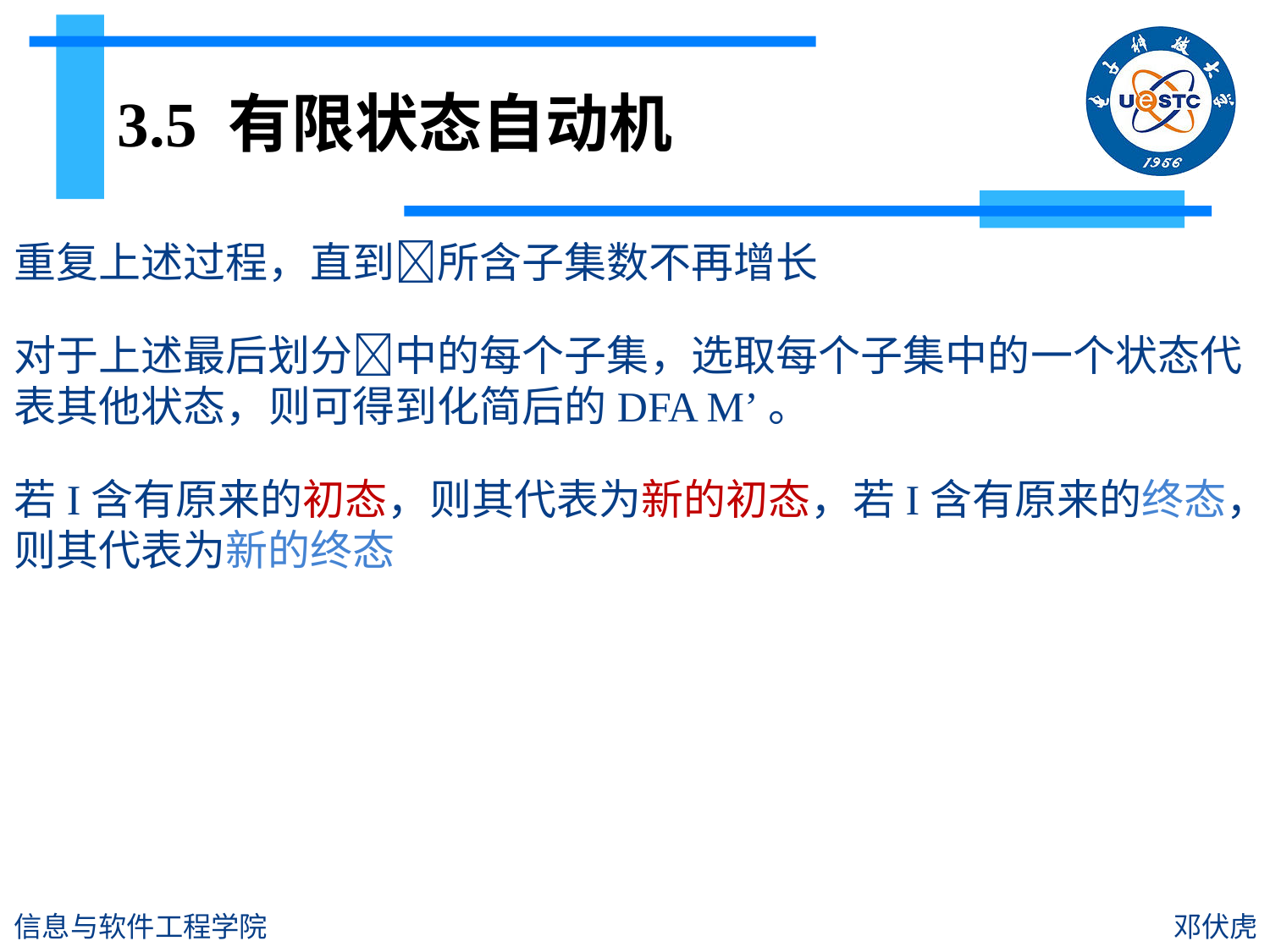

# 3.5 有限状态自动机
重复上述过程，直到Π所含子集数不再增长
对于上述最后划分Π中的每个子集，选取每个子集中的一个状态代表其他状态，则可得到化简后的DFA M’。
若I含有原来的初态，则其代表为新的初态，若I含有原来的终态，则其代表为新的终态
66
信息与软件工程学院
邓伏虎